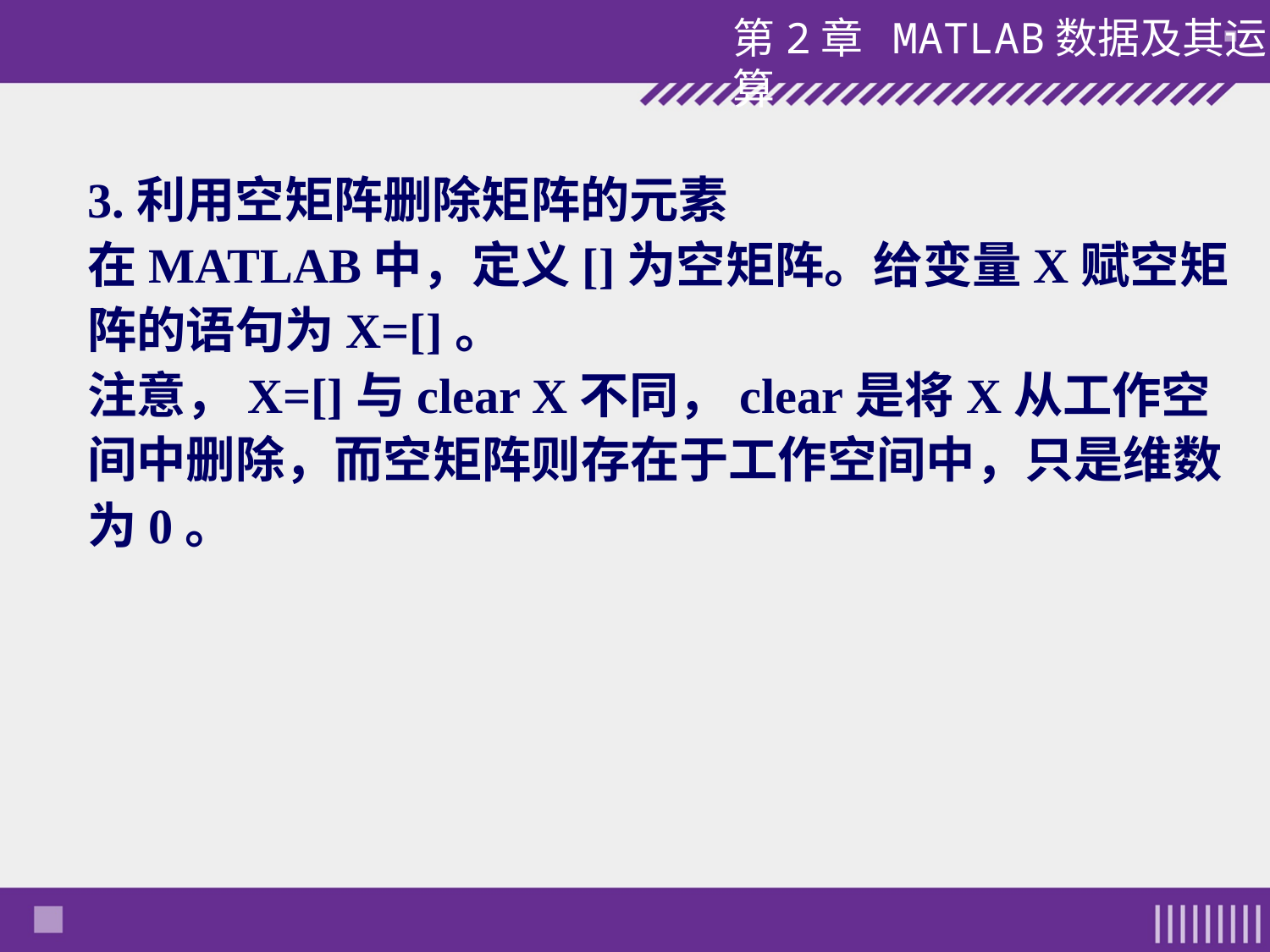

3.利用空矩阵删除矩阵的元素
在MATLAB中，定义[]为空矩阵。给变量X赋空矩阵的语句为X=[]。
注意，X=[]与clear X不同，clear是将X从工作空间中删除，而空矩阵则存在于工作空间中，只是维数为0。